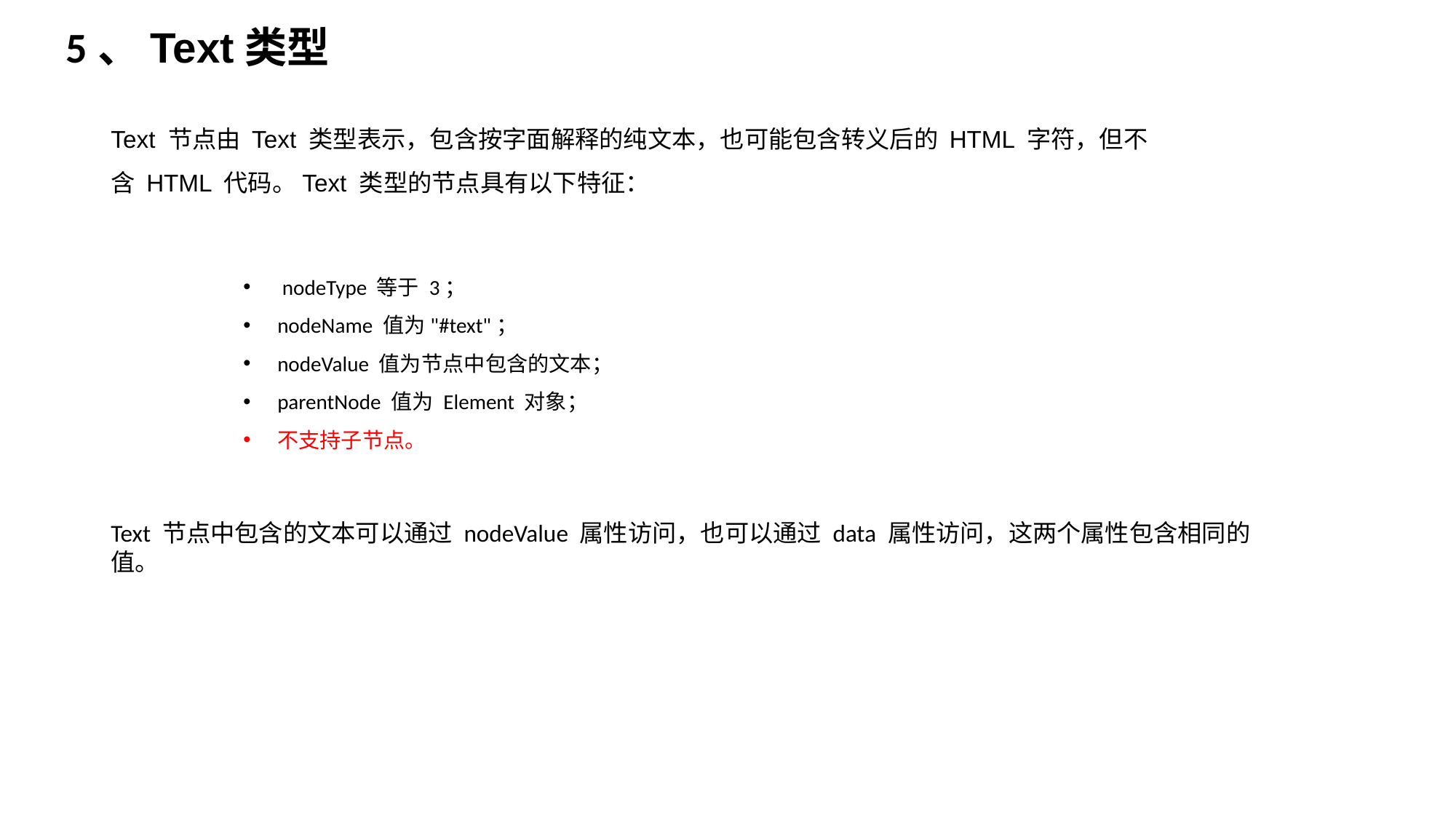

5、Text类型
Text 节点由 Text 类型表示，包含按字面解释的纯文本，也可能包含转义后的 HTML 字符，但不
含 HTML 代码。Text 类型的节点具有以下特征：
 nodeType 等于 3；
nodeName 值为"#text"；
nodeValue 值为节点中包含的文本；
parentNode 值为 Element 对象；
不支持子节点。
Text 节点中包含的文本可以通过 nodeValue 属性访问，也可以通过 data 属性访问，这两个属性包含相同的值。